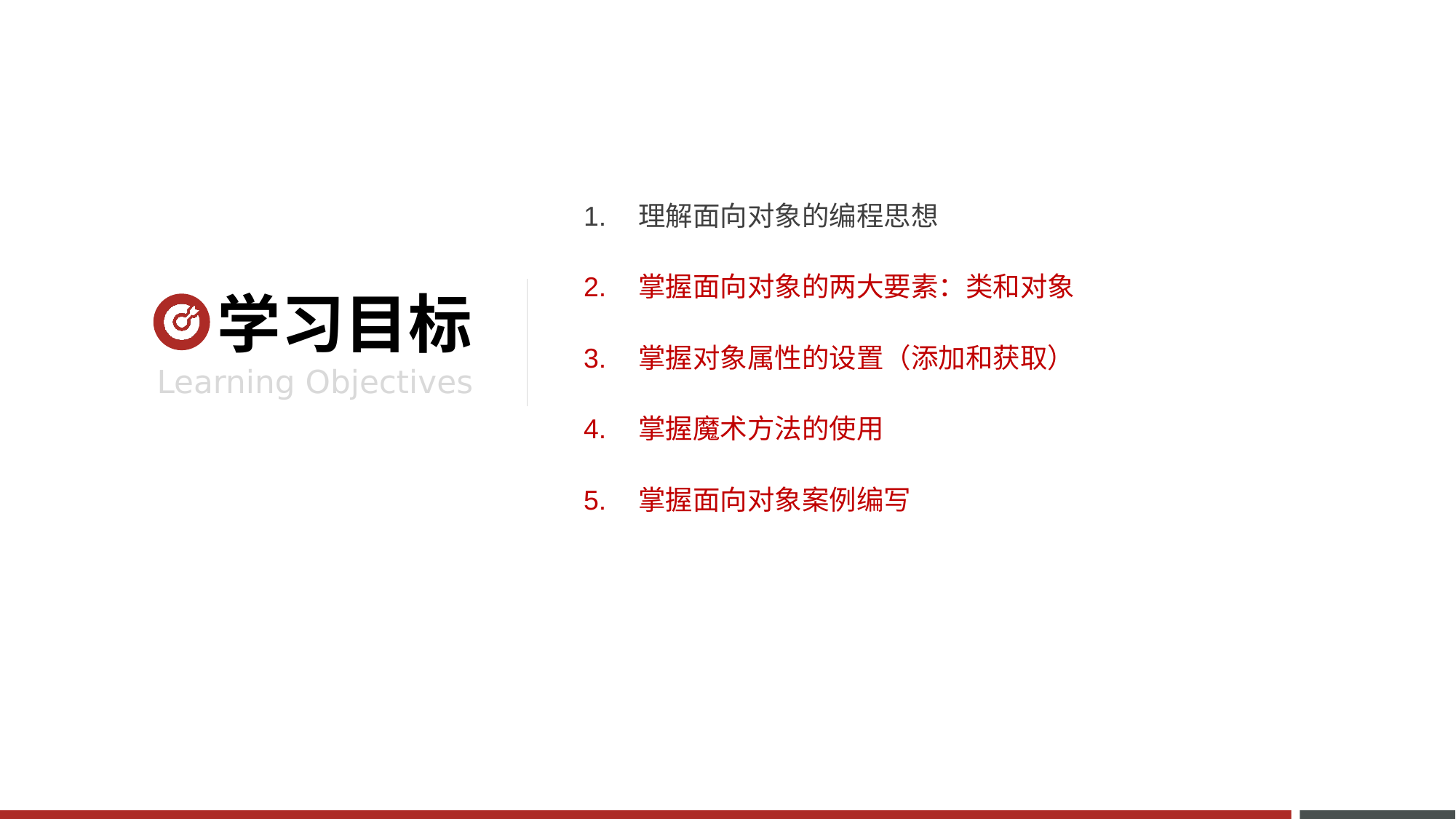

理解面向对象的编程思想
掌握面向对象的两大要素：类和对象
掌握对象属性的设置（添加和获取）
掌握魔术方法的使用
掌握面向对象案例编写